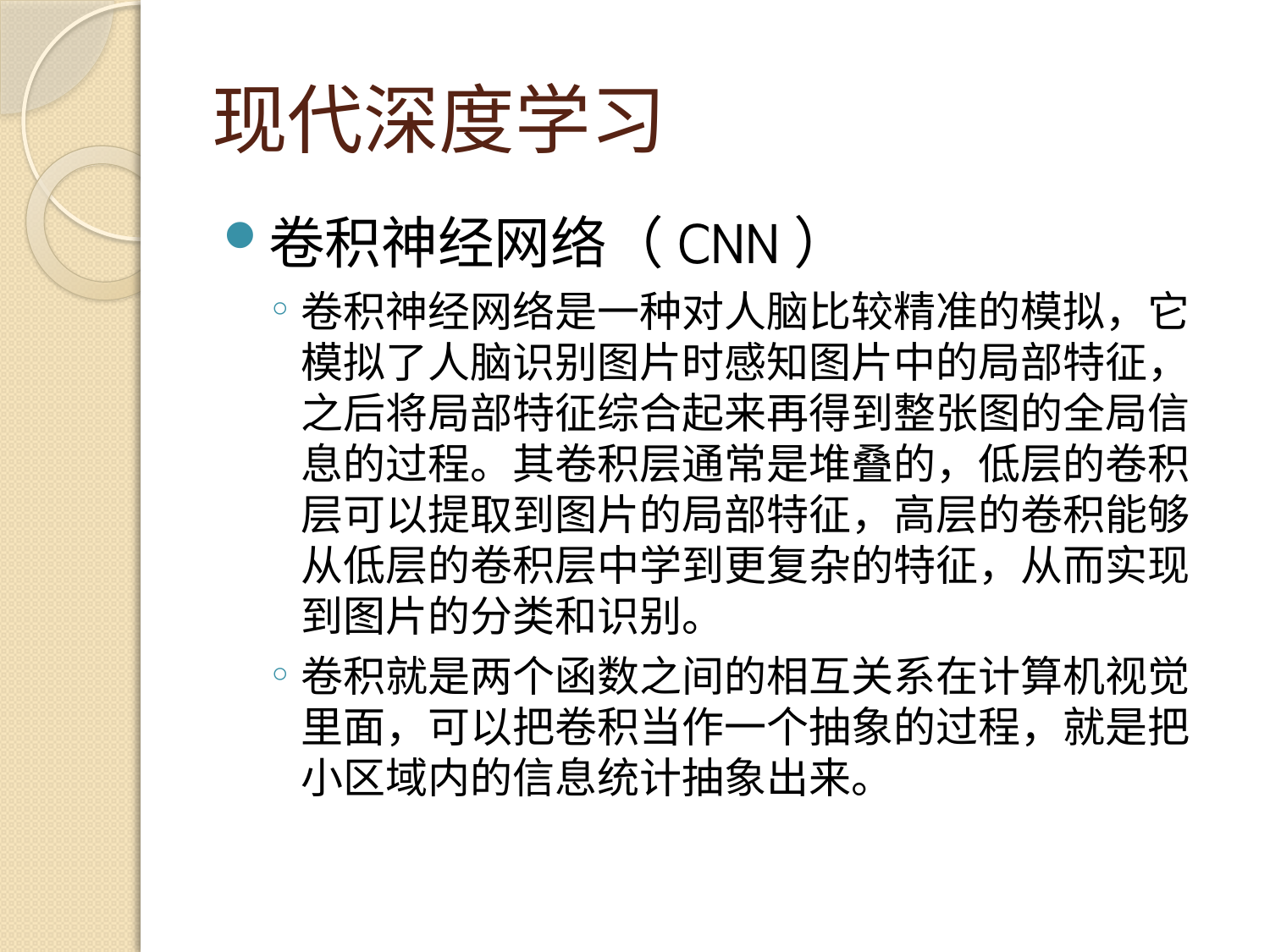

# 现代深度学习
卷积神经网络（CNN）
卷积神经网络是一种对人脑比较精准的模拟，它模拟了人脑识别图片时感知图片中的局部特征，之后将局部特征综合起来再得到整张图的全局信息的过程。其卷积层通常是堆叠的，低层的卷积层可以提取到图片的局部特征，高层的卷积能够从低层的卷积层中学到更复杂的特征，从而实现到图片的分类和识别。
卷积就是两个函数之间的相互关系在计算机视觉里面，可以把卷积当作一个抽象的过程，就是把小区域内的信息统计抽象出来。